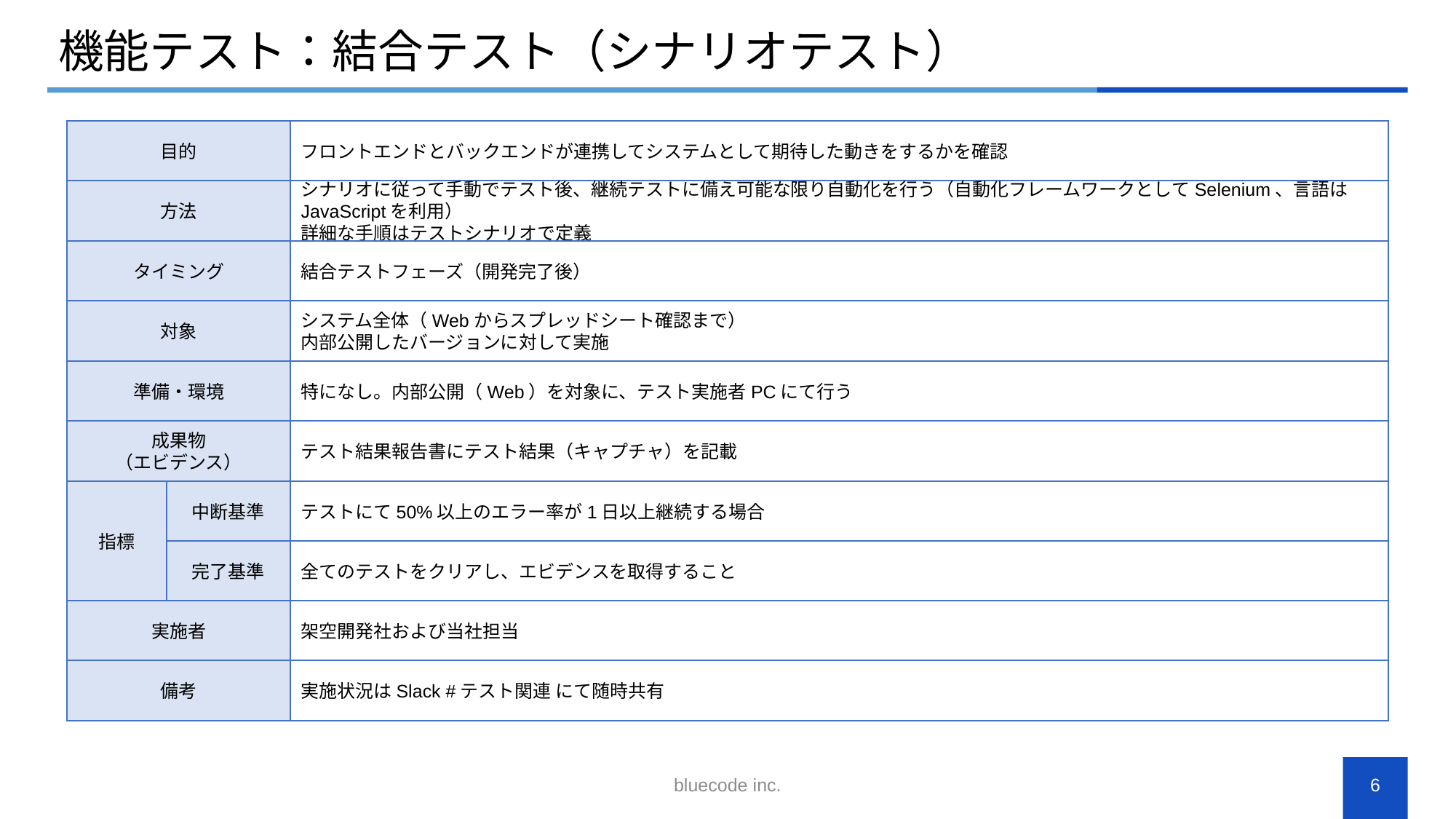

# 機能テスト：結合テスト（シナリオテスト）
目的
フロントエンドとバックエンドが連携してシステムとして期待した動きをするかを確認
方法
シナリオに従って手動でテスト後、継続テストに備え可能な限り自動化を行う（自動化フレームワークとしてSelenium、言語はJavaScriptを利用）
詳細な手順はテストシナリオで定義
タイミング
結合テストフェーズ（開発完了後）
対象
システム全体（Webからスプレッドシート確認まで）
内部公開したバージョンに対して実施
準備・環境
特になし。内部公開（Web）を対象に、テスト実施者PCにて行う
成果物
（エビデンス）
テスト結果報告書にテスト結果（キャプチャ）を記載
指標
中断基準
テストにて50%以上のエラー率が1日以上継続する場合
完了基準
全てのテストをクリアし、エビデンスを取得すること
実施者
架空開発社および当社担当
備考
実施状況はSlack #テスト関連 にて随時共有
bluecode inc.
6